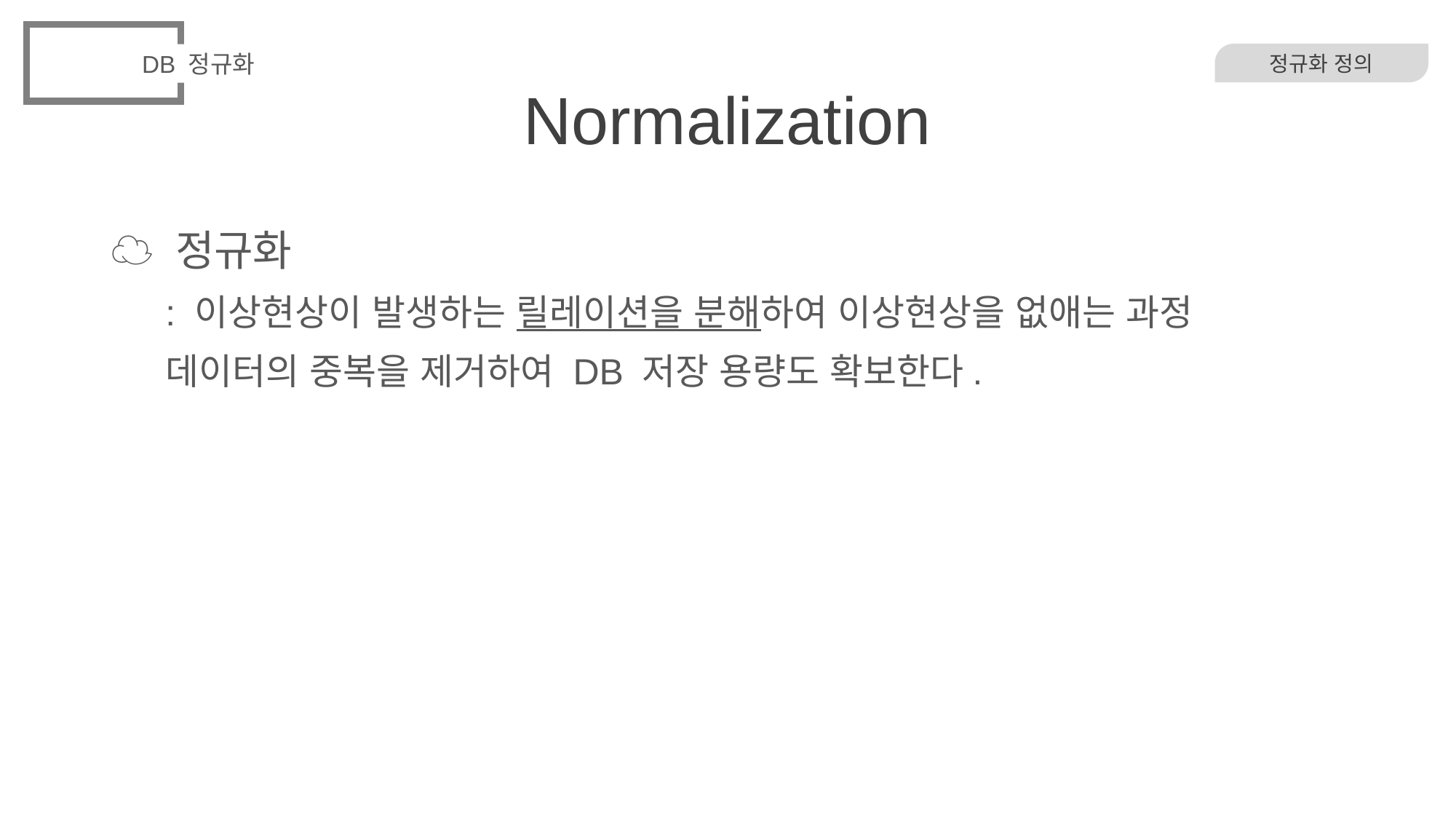

DB 정규화
# Normalization
정규화 정의
☁ 정규화
: 이상현상이 발생하는 릴레이션을 분해하여 이상현상을 없애는 과정
데이터의 중복을 제거하여 DB 저장 용량도 확보한다.